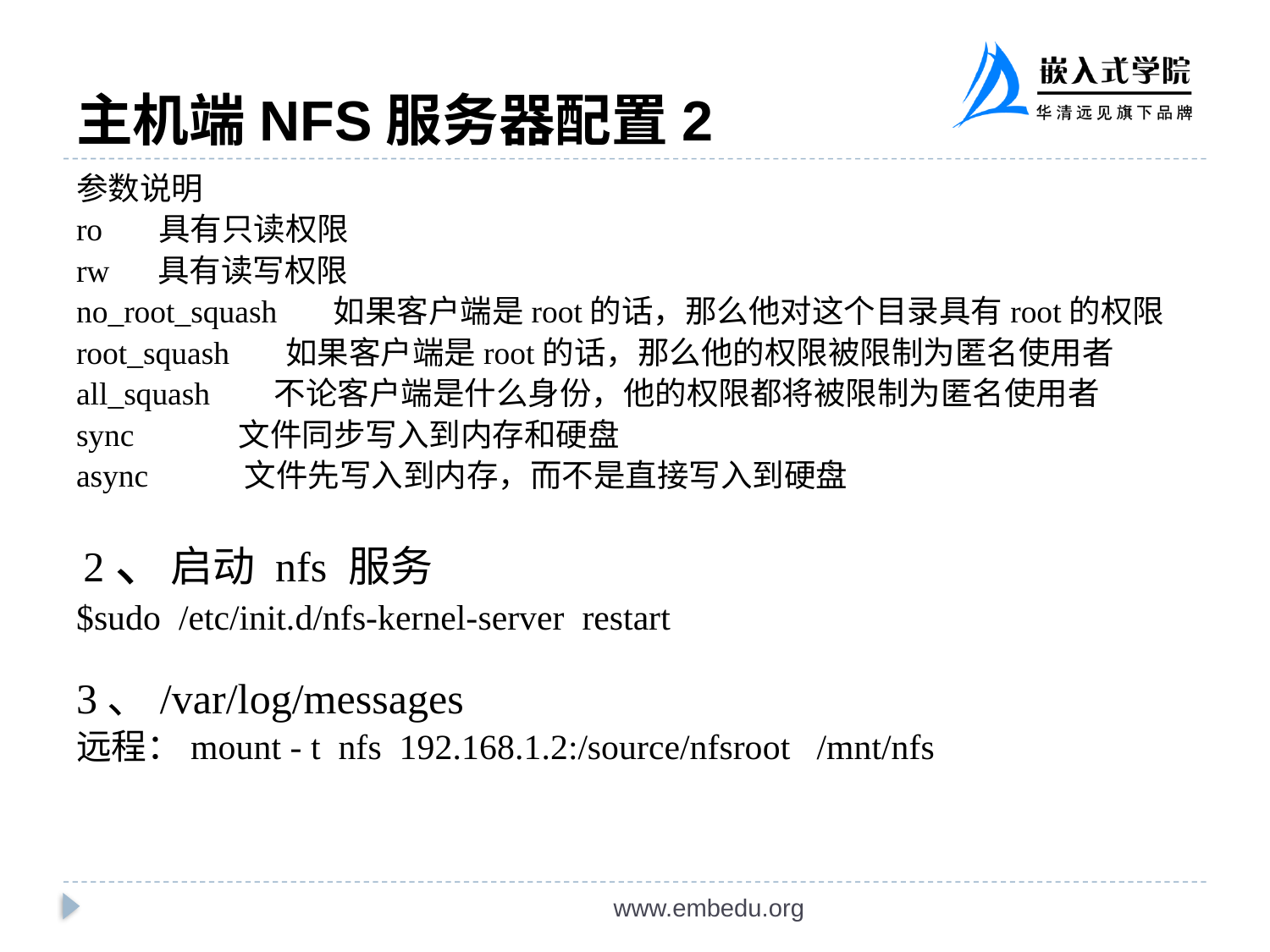

# 主机端NFS服务器配置2
参数说明
ro      具有只读权限
rw     具有读写权限
no_root_squash      如果客户端是root的话，那么他对这个目录具有root的权限
root_squash      如果客户端是root的话，那么他的权限被限制为匿名使用者
all_squash       不论客户端是什么身份，他的权限都将被限制为匿名使用者
sync            文件同步写入到内存和硬盘
async           文件先写入到内存，而不是直接写入到硬盘

 2、启动 nfs 服务
$sudo  /etc/init.d/nfs-kernel-server  restart

3、/var/log/messages
远程：mount - t  nfs  192.168.1.2:/source/nfsroot   /mnt/nfs

www.embedu.org